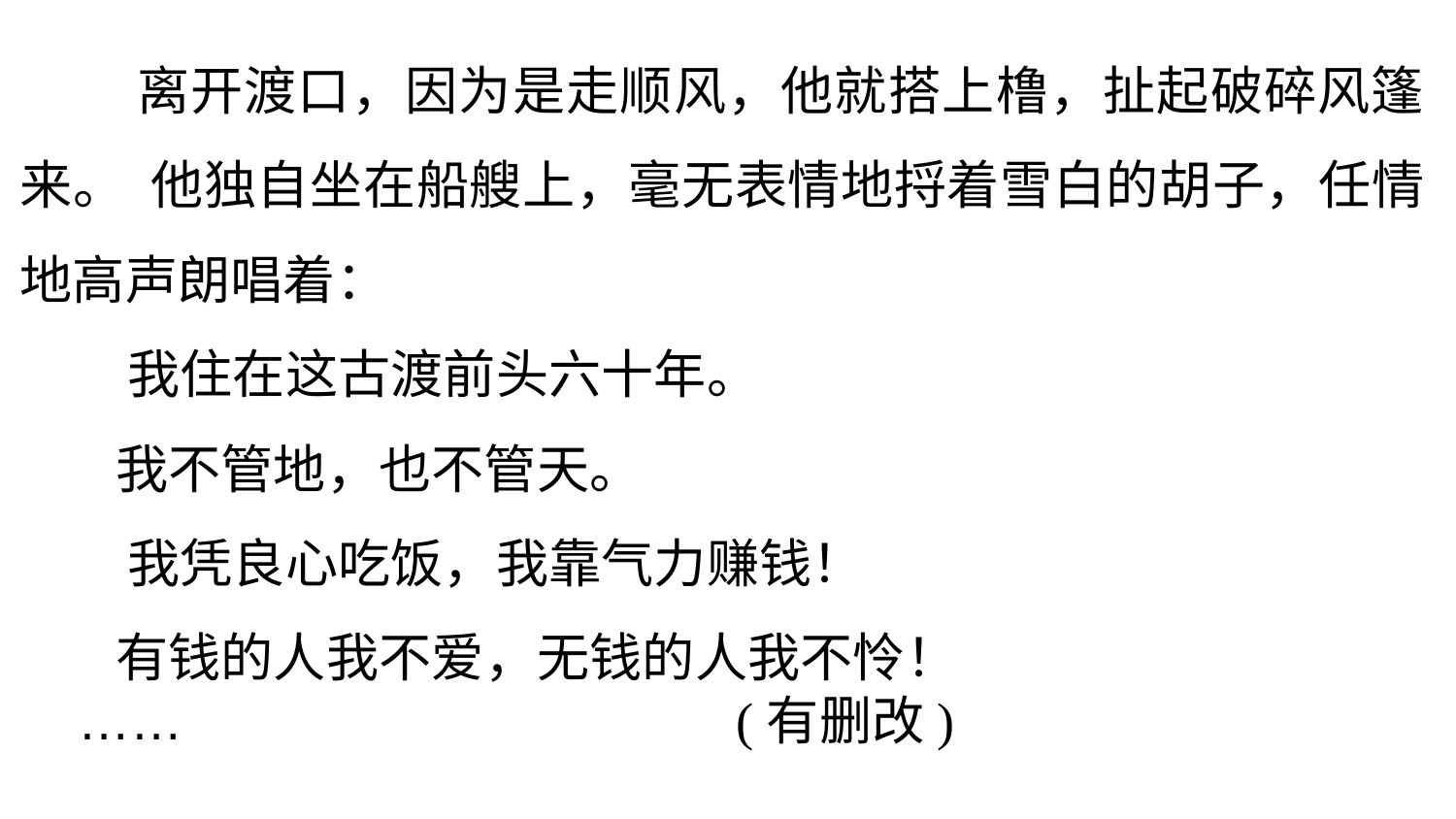

离开渡口，因为是走顺风，他就搭上橹，扯起破碎风篷来。  他独自坐在船艘上，毫无表情地捋着雪白的胡子，任情地高声朗唱着：
        我住在这古渡前头六十年。
       我不管地，也不管天。
        我凭良心吃饭，我靠气力赚钱！
       有钱的人我不爱，无钱的人我不怜！
    ……                                      (有删改)